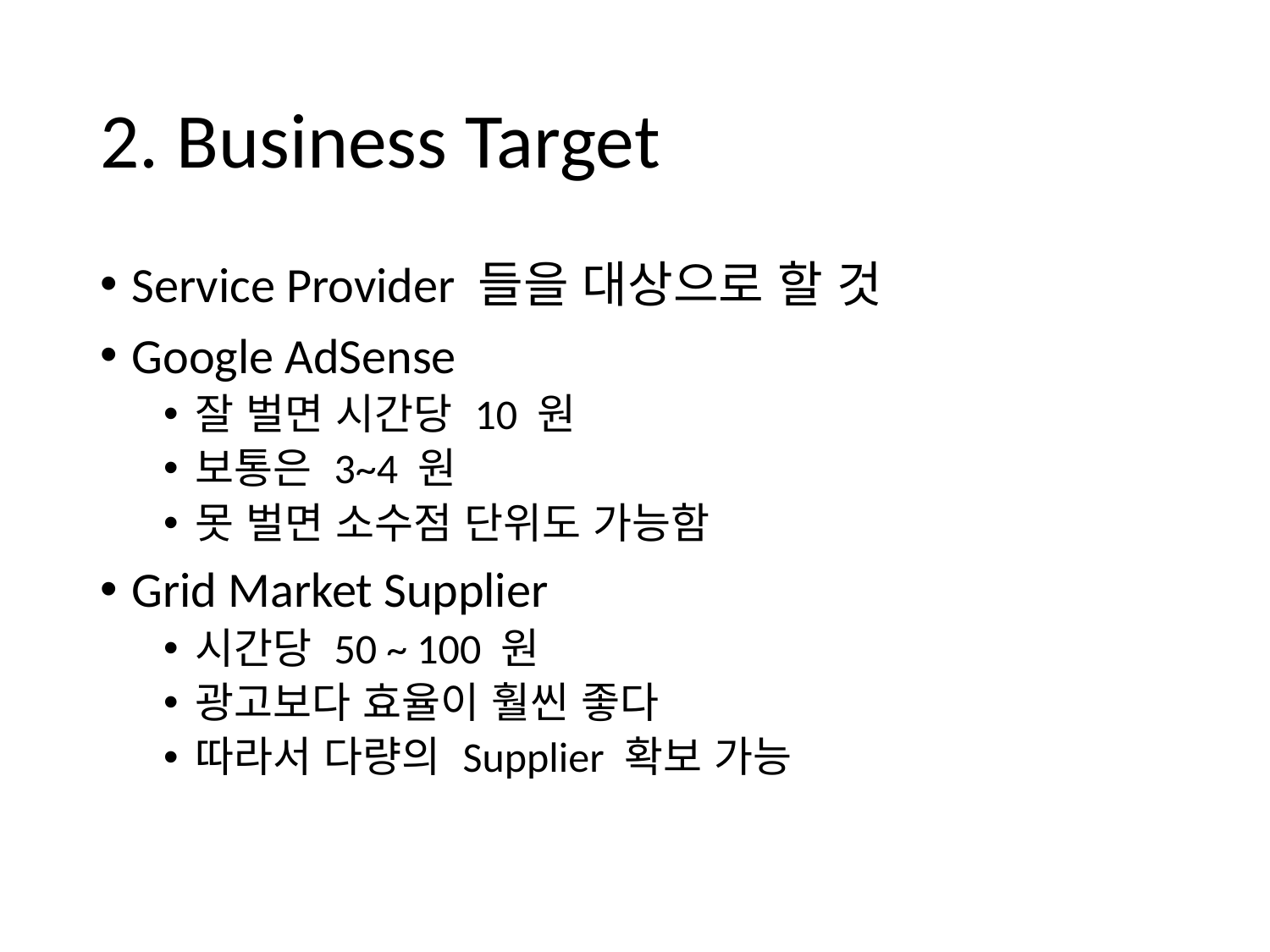

# 2. Business Target
Service Provider 들을 대상으로 할 것
Google AdSense
잘 벌면 시간당 10 원
보통은 3~4 원
못 벌면 소수점 단위도 가능함
Grid Market Supplier
시간당 50 ~ 100 원
광고보다 효율이 훨씬 좋다
따라서 다량의 Supplier 확보 가능